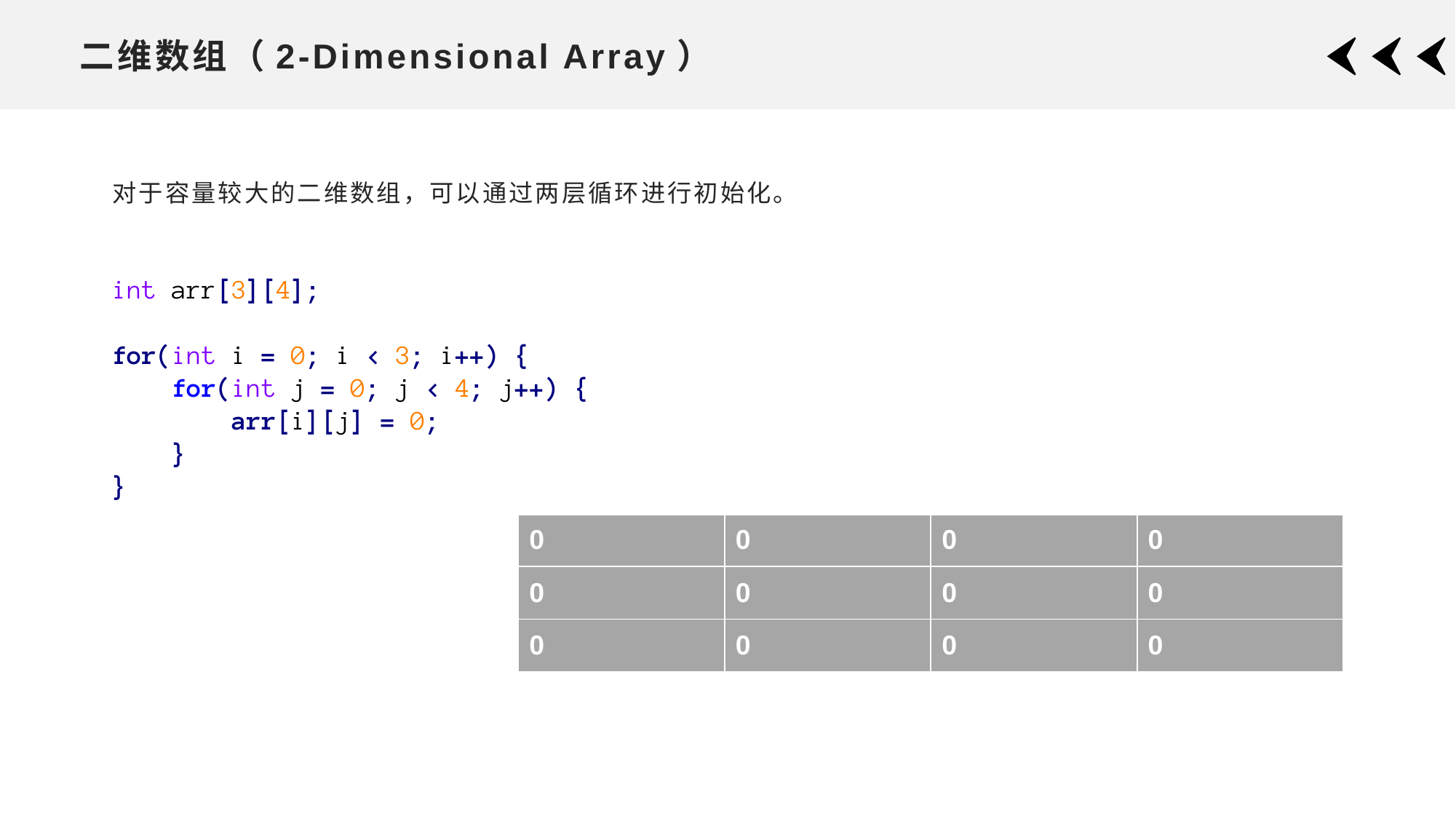

# 二维数组（2-Dimensional Array）
对于容量较大的二维数组，可以通过两层循环进行初始化。
int arr[3][4]; for(int i = 0; i < 3; i++) {
    for(int j = 0; j < 4; j++) {        arr[i][j] = 0;
    }}
|  |  |  |  |
| --- | --- | --- | --- |
| 0 | 0 | 0 | 0 |
| 0 | 0 | 0 | 0 |
| 0 | 0 | 0 | 0 |